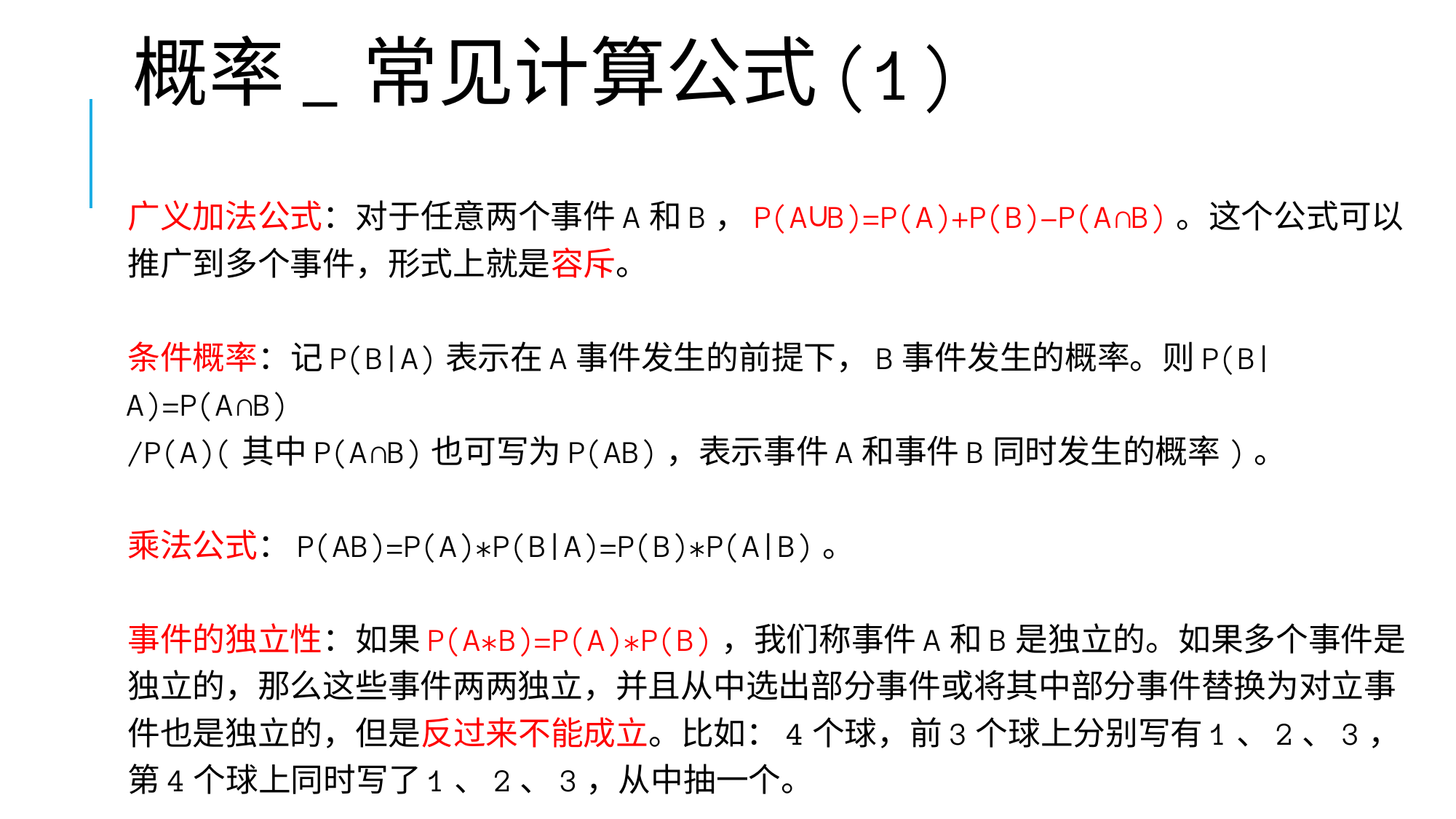

# 概率_常见计算公式(1)
广义加法公式：对于任意两个事件A和B，P(A∪B)=P(A)+P(B)−P(A∩B)。这个公式可以推广到多个事件，形式上就是容斥。

条件概率：记P(B|A)表示在A事件发生的前提下，B事件发生的概率。则P(B|A)=P(A∩B)
/P(A)(其中P(A∩B)也可写为P(AB)，表示事件A和事件B同时发生的概率)。

乘法公式：P(AB)=P(A)*P(B|A)=P(B)*P(A|B)。

事件的独立性：如果P(A*B)=P(A)*P(B)，我们称事件A和B是独立的。如果多个事件是独立的，那么这些事件两两独立，并且从中选出部分事件或将其中部分事件替换为对立事件也是独立的，但是反过来不能成立。比如：4个球，前3个球上分别写有1、2、3，第4个球上同时写了1、2、3，从中抽一个。